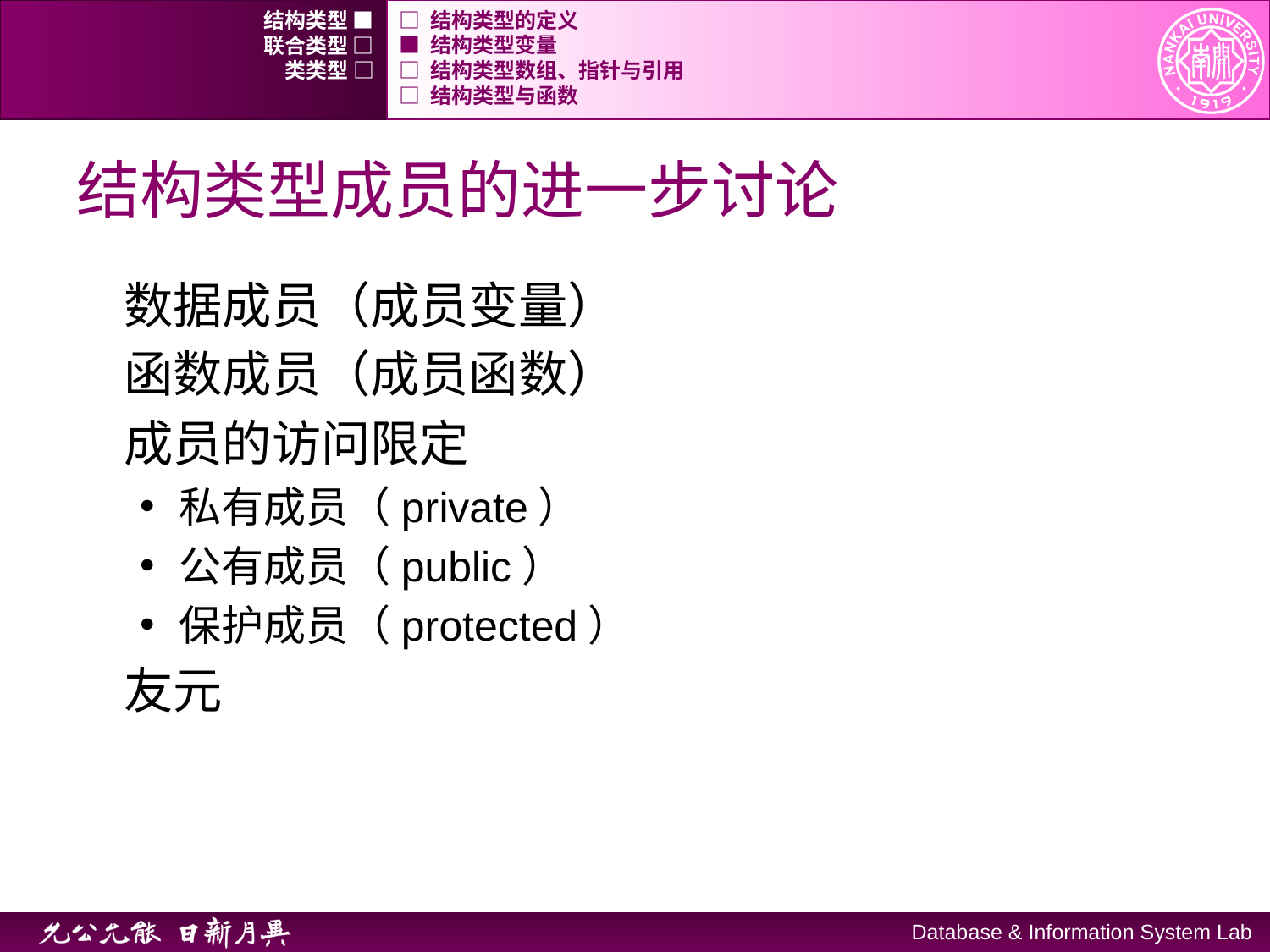

结构类型 ■
□ 结构类型的定义
联合类型 □
■ 结构类型变量
类类型 □
□ 结构类型数组、指针与引用

□ 结构类型与函数
# 结构类型成员的进一步讨论
数据成员（成员变量）
函数成员（成员函数）
成员的访问限定
私有成员（private）
公有成员（public）
保护成员（protected）
友元